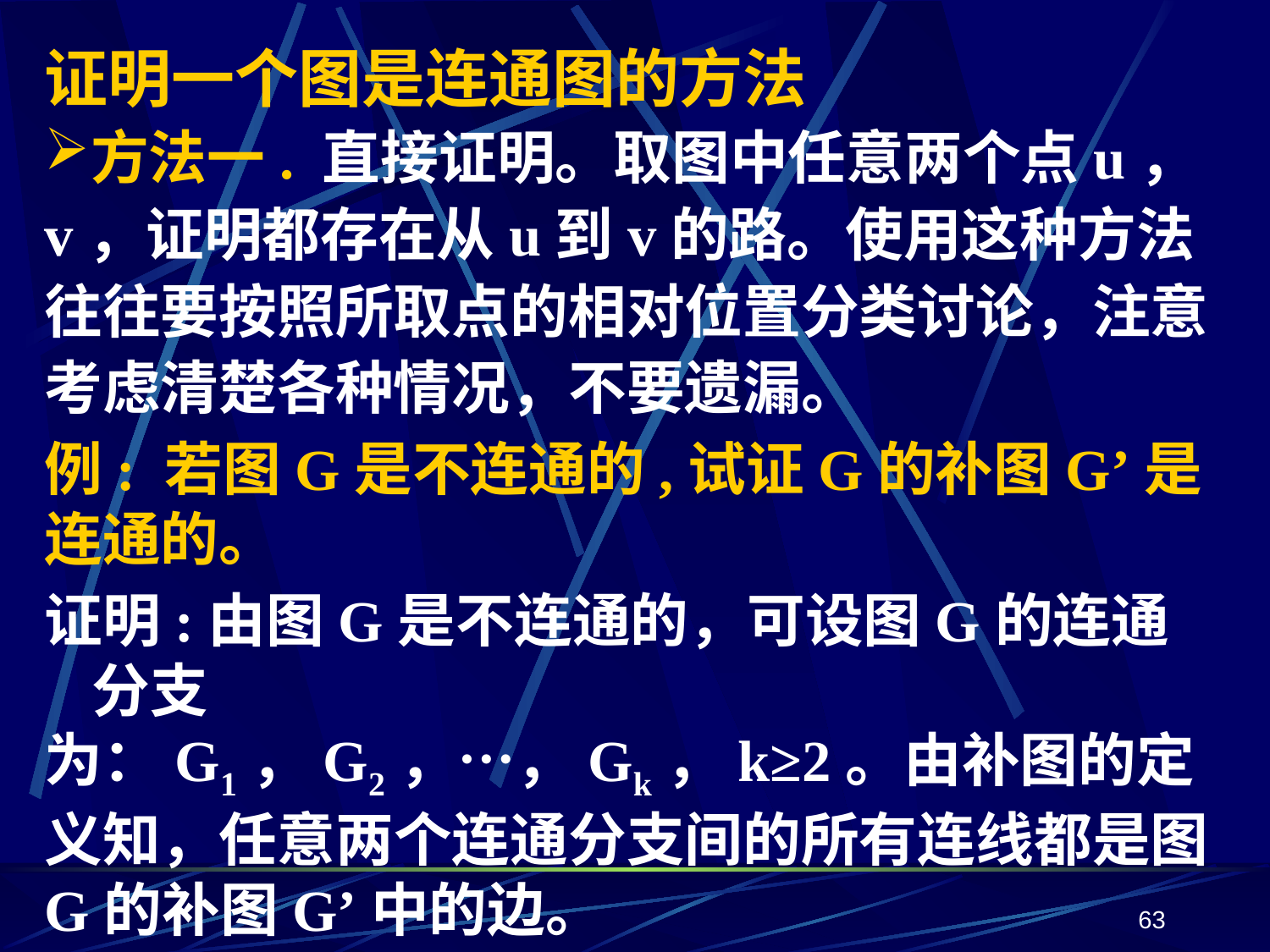

证明一个图是连通图的方法
方法一. 直接证明。取图中任意两个点u，v，证明都存在从u到v的路。使用这种方法往往要按照所取点的相对位置分类讨论，注意考虑清楚各种情况，不要遗漏。
例: 若图G是不连通的,试证G的补图G’是连通的。
证明:由图G是不连通的，可设图G的连通分支
为：G1，G2，…，Gk，k≥2。由补图的定义知，任意两个连通分支间的所有连线都是图G的补图G’中的边。

63